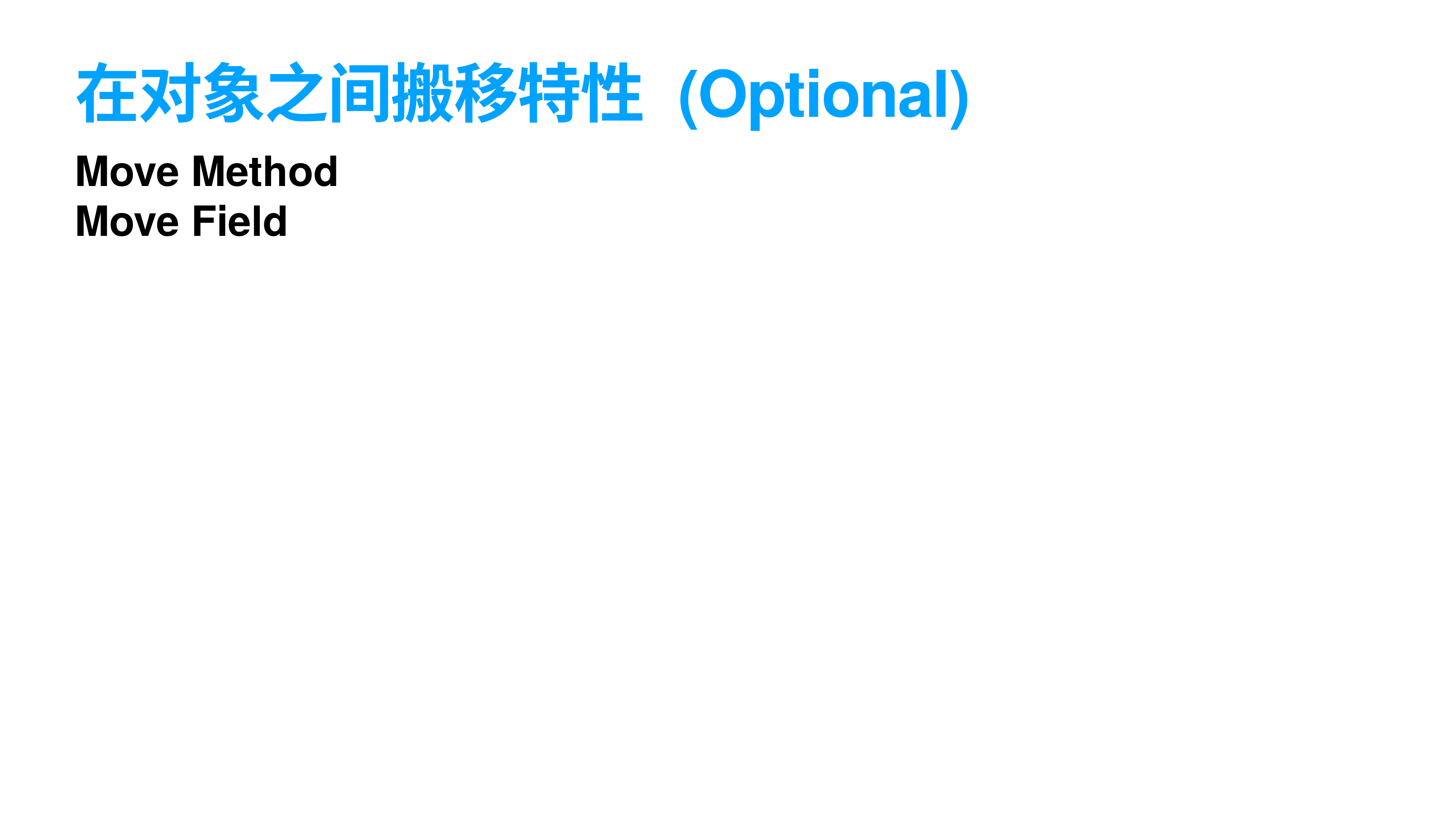

# 在对象之间搬移特性 (Optional)
Move Method
Move Field